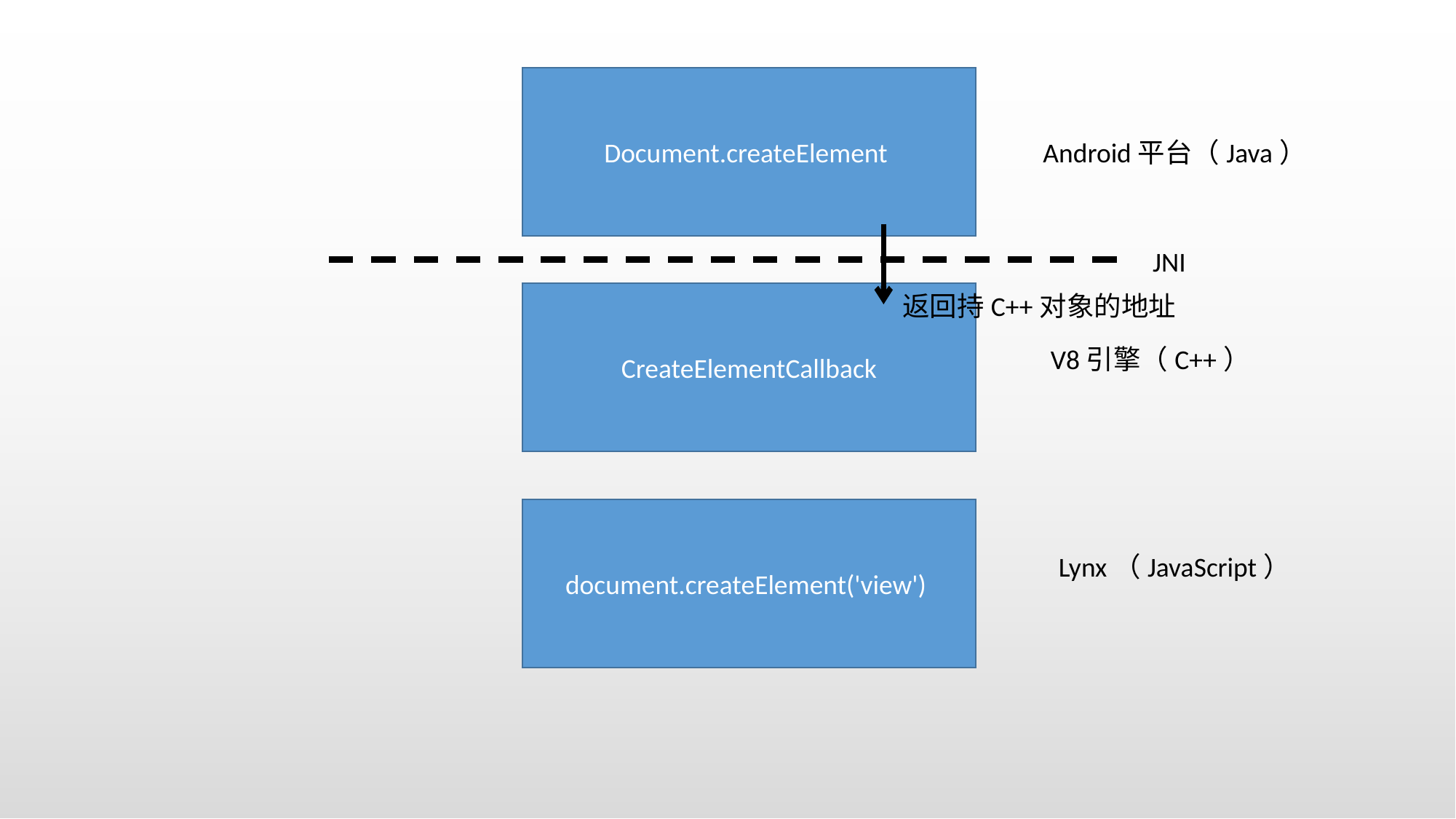

Document.createElement
Android平台（Java）
JNI
CreateElementCallback
返回持C++对象的地址
V8引擎（C++）
document.createElement('view')
Lynx（JavaScript）